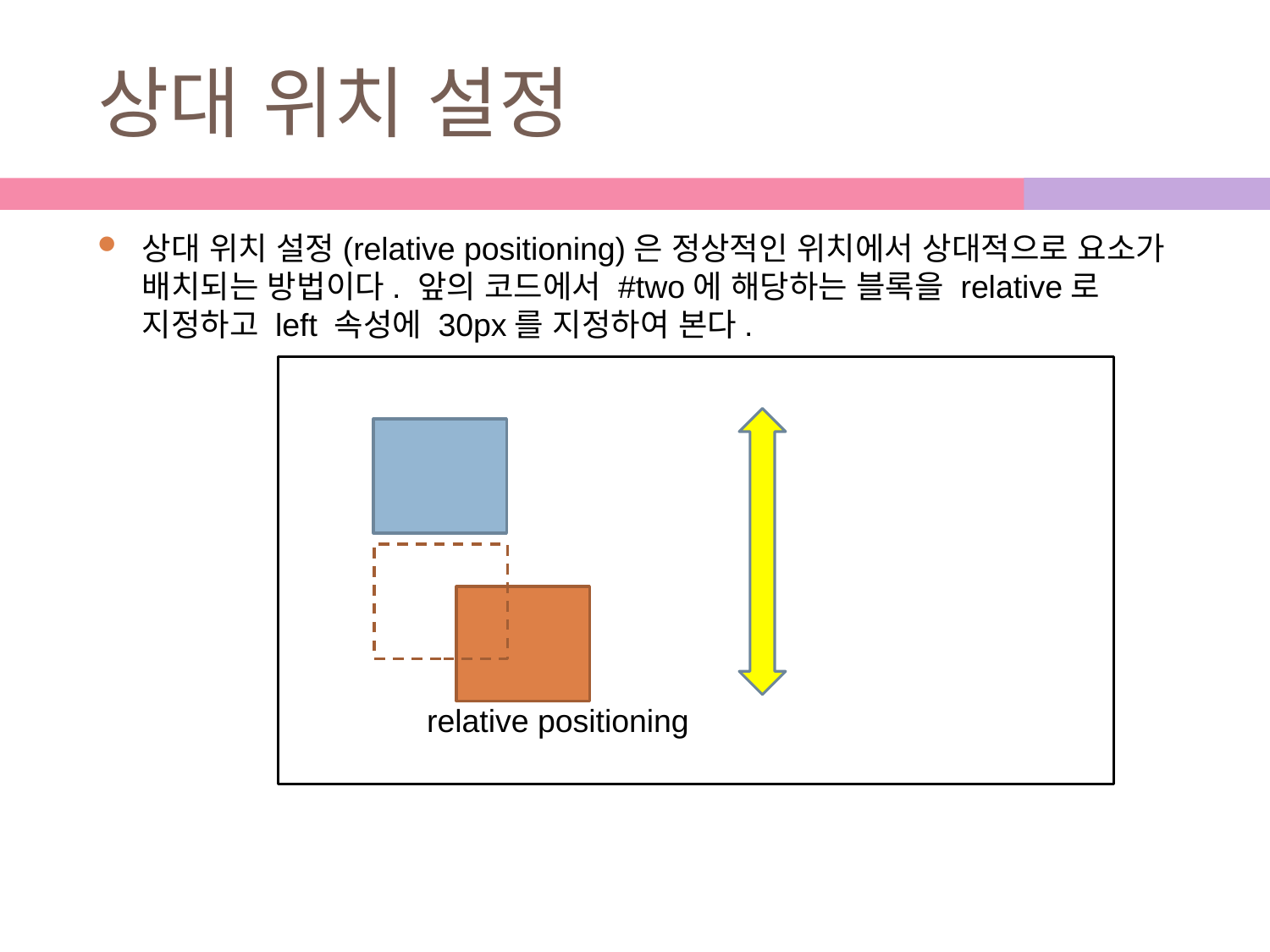

# 상대 위치 설정
상대 위치 설정(relative positioning)은 정상적인 위치에서 상대적으로 요소가 배치되는 방법이다. 앞의 코드에서 #two에 해당하는 블록을 relative로 지정하고 left 속성에 30px를 지정하여 본다.

relative positioning